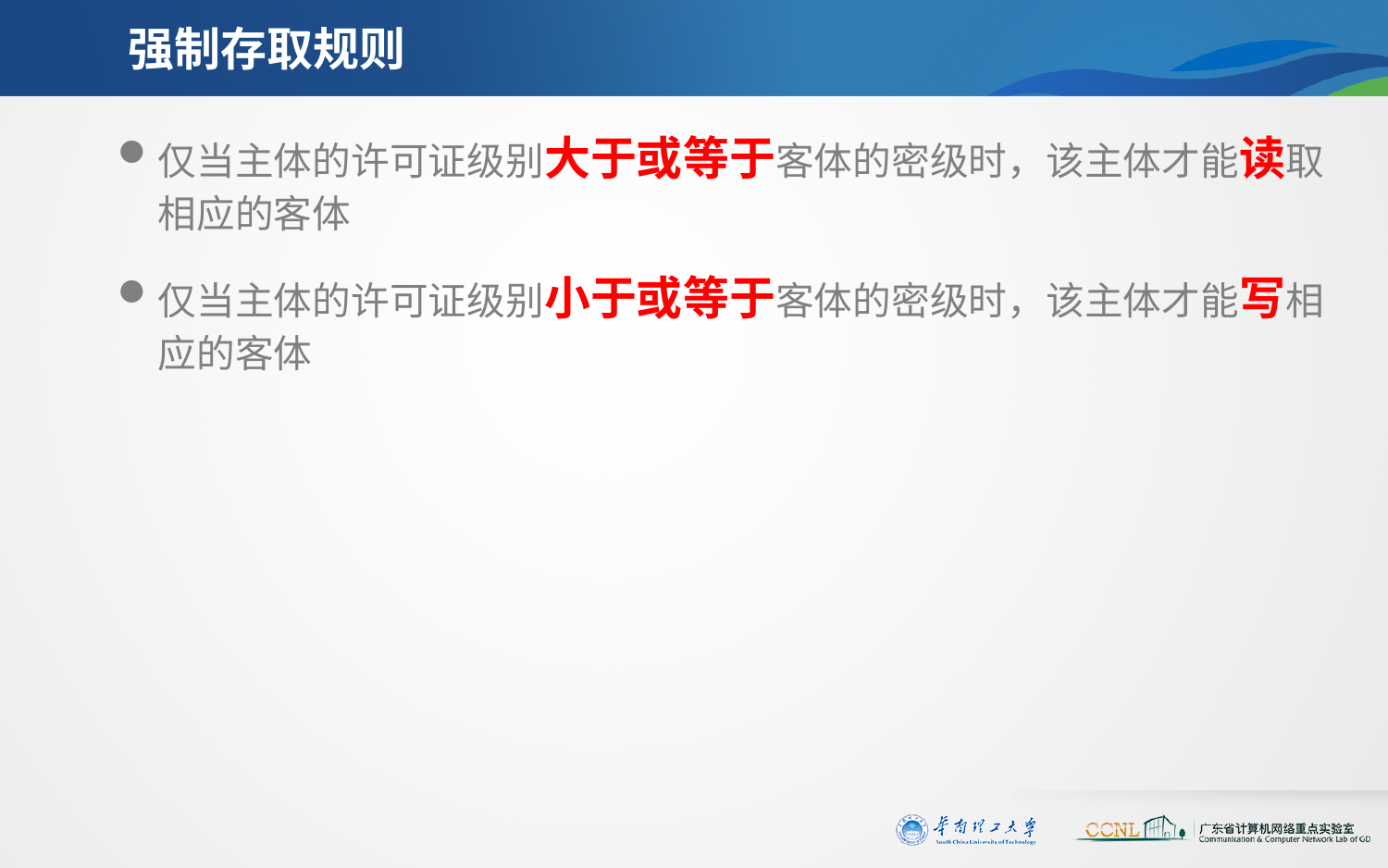

# 强制存取规则
仅当主体的许可证级别大于或等于客体的密级时，该主体才能读取相应的客体
仅当主体的许可证级别小于或等于客体的密级时，该主体才能写相应的客体